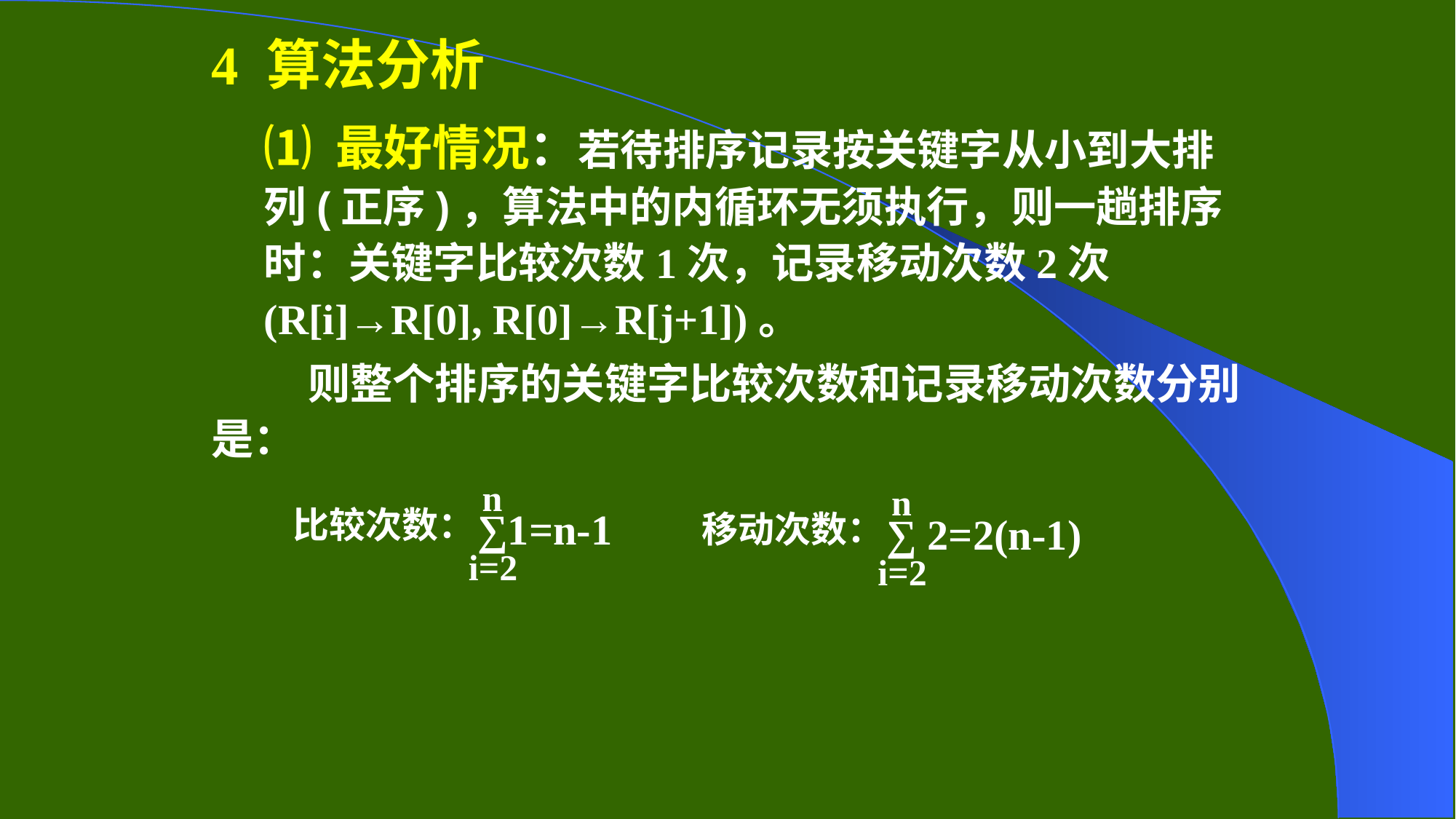

4 算法分析
⑴ 最好情况：若待排序记录按关键字从小到大排列(正序)，算法中的内循环无须执行，则一趟排序时：关键字比较次数1次，记录移动次数2次(R[i]→R[0], R[0]→R[j+1])。
         则整个排序的关键字比较次数和记录移动次数分别是：
n
∑1=n-1
i=2
比较次数：
n
∑ 2=2(n-1)
i=2
移动次数：